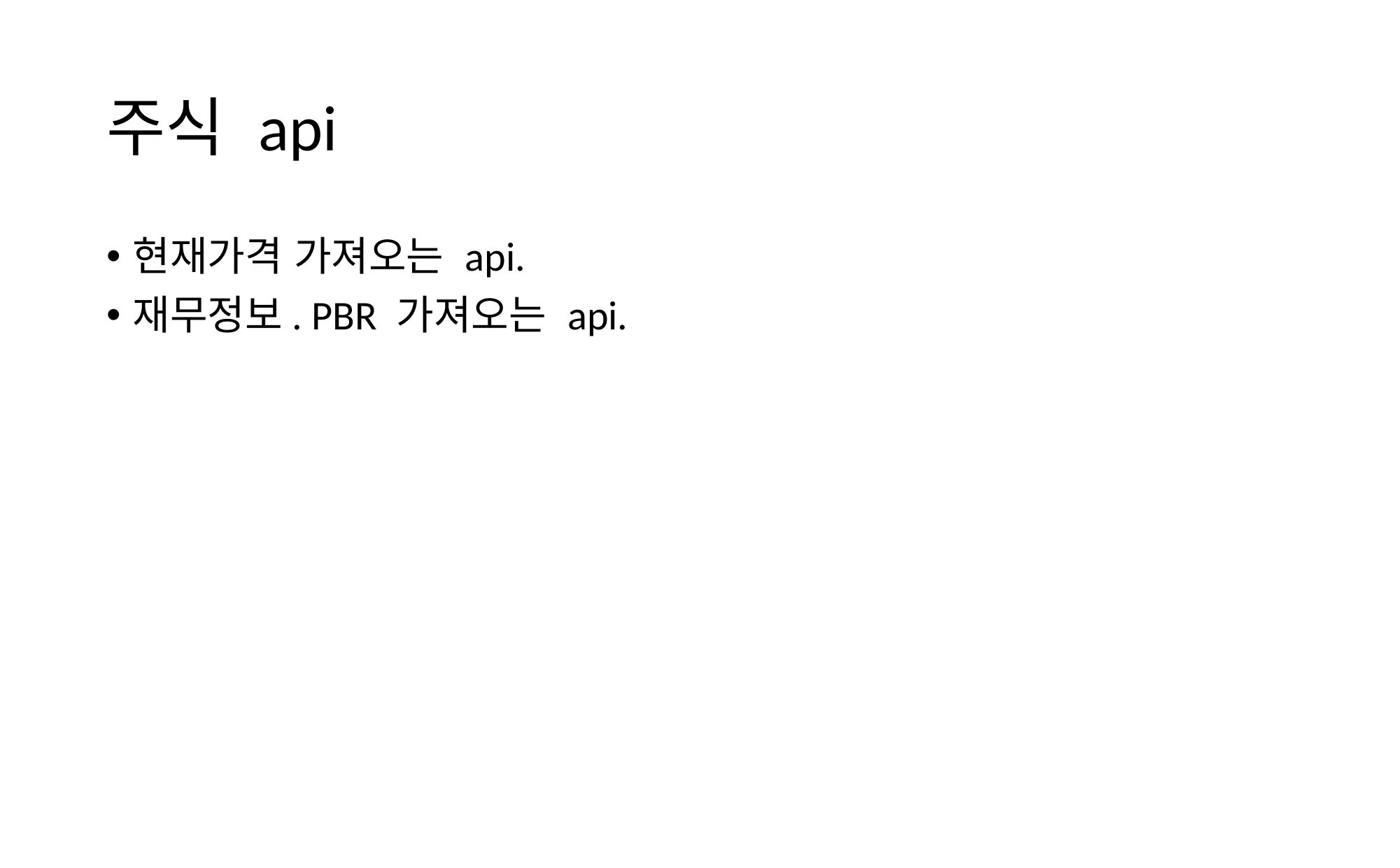

# 주식 api
현재가격 가져오는 api.
재무정보. PBR 가져오는 api.